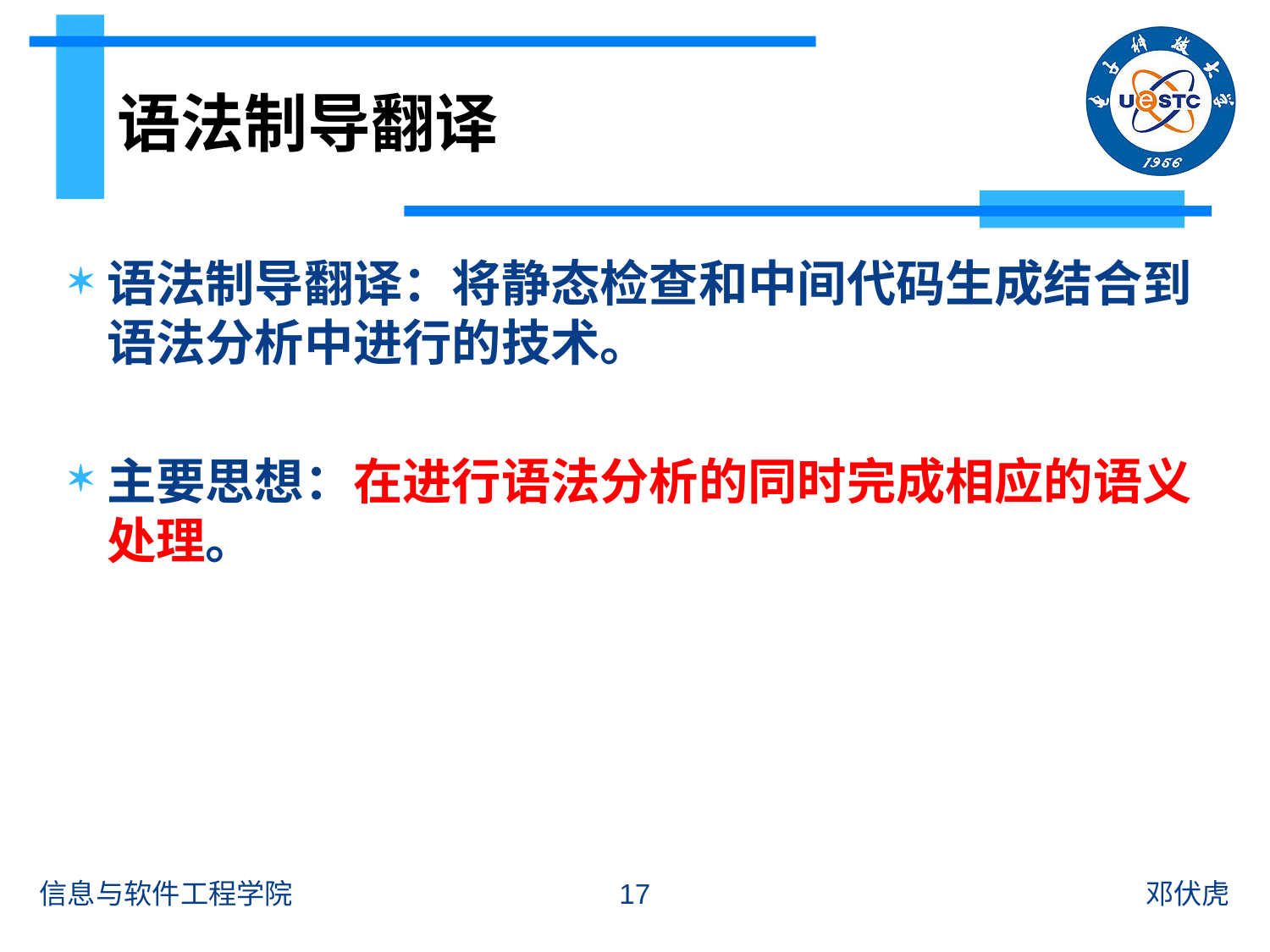

# 语法制导翻译
语法制导翻译：将静态检查和中间代码生成结合到语法分析中进行的技术。

主要思想：在进行语法分析的同时完成相应的语义处理。
17
信息与软件工程学院
邓伏虎